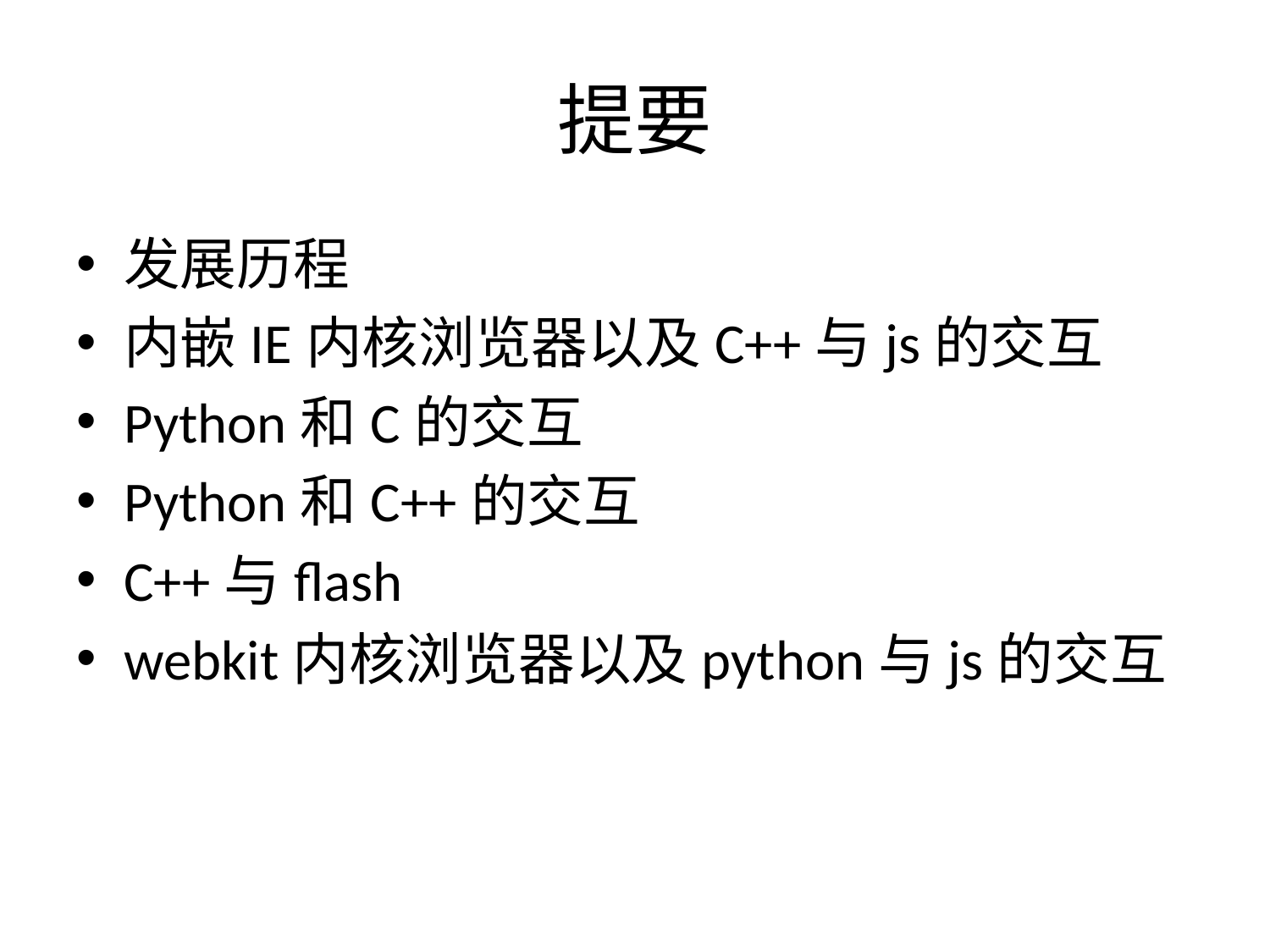

# 提要
发展历程
内嵌IE内核浏览器以及C++与js的交互
Python和C的交互
Python和C++的交互
C++与flash
webkit内核浏览器以及python与js的交互